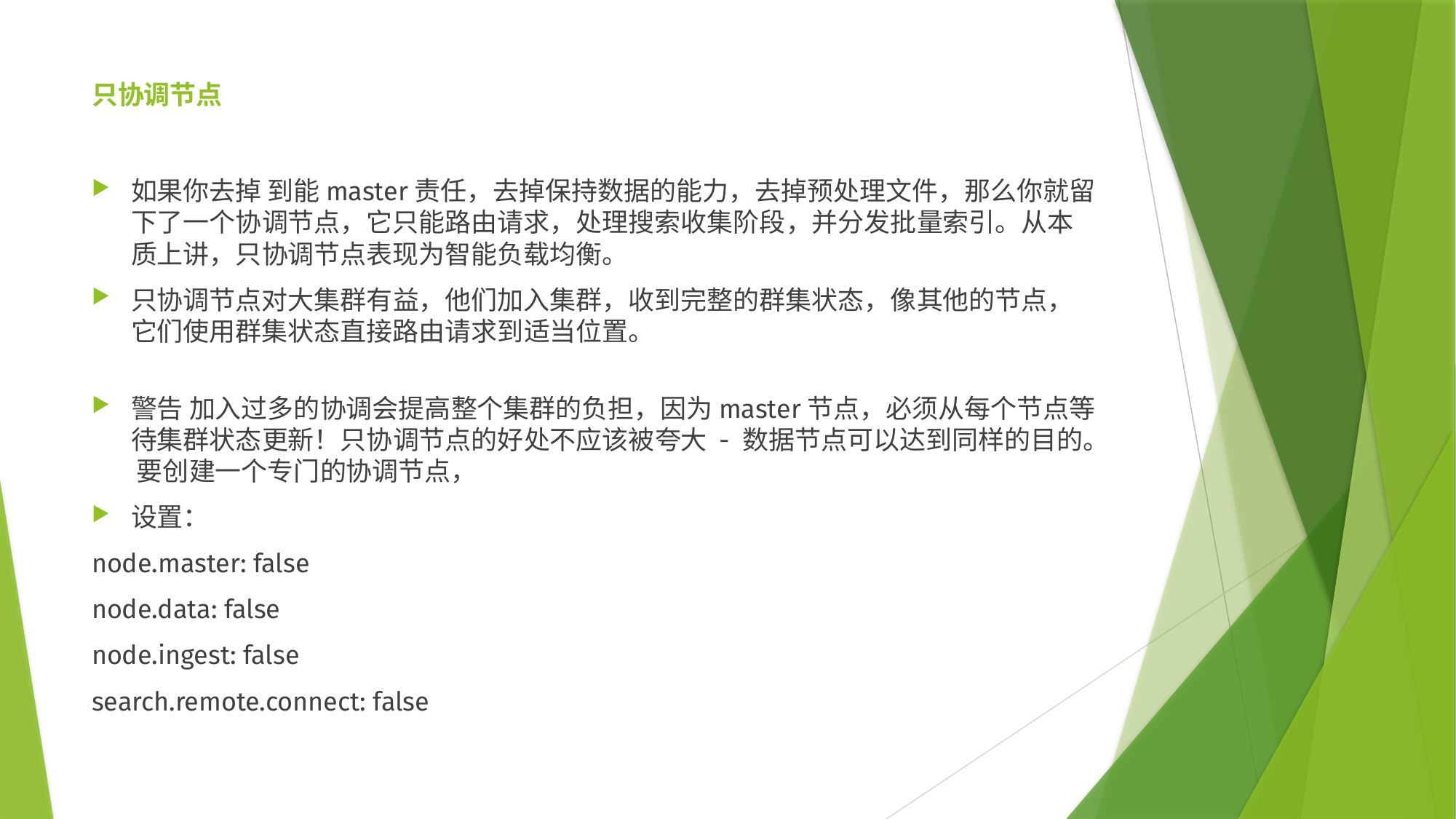

# 只协调节点
如果你去掉 到能master责任，去掉保持数据的能力，去掉预处理文件，那么你就留下了一个协调节点，它只能路由请求，处理搜索收集阶段，并分发批量索引。从本质上讲，只协调节点表现为智能负载均衡。
只协调节点对大集群有益，他们加入集群，收到完整的群集状态，像其他的节点，它们使用群集状态直接路由请求到适当位置。
警告 加入过多的协调会提高整个集群的负担，因为master节点，必须从每个节点等待集群状态更新！只协调节点的好处不应该被夸大 - 数据节点可以达到同样的目的。 要创建一个专门的协调节点，
设置：
node.master: false
node.data: false
node.ingest: false
search.remote.connect: false